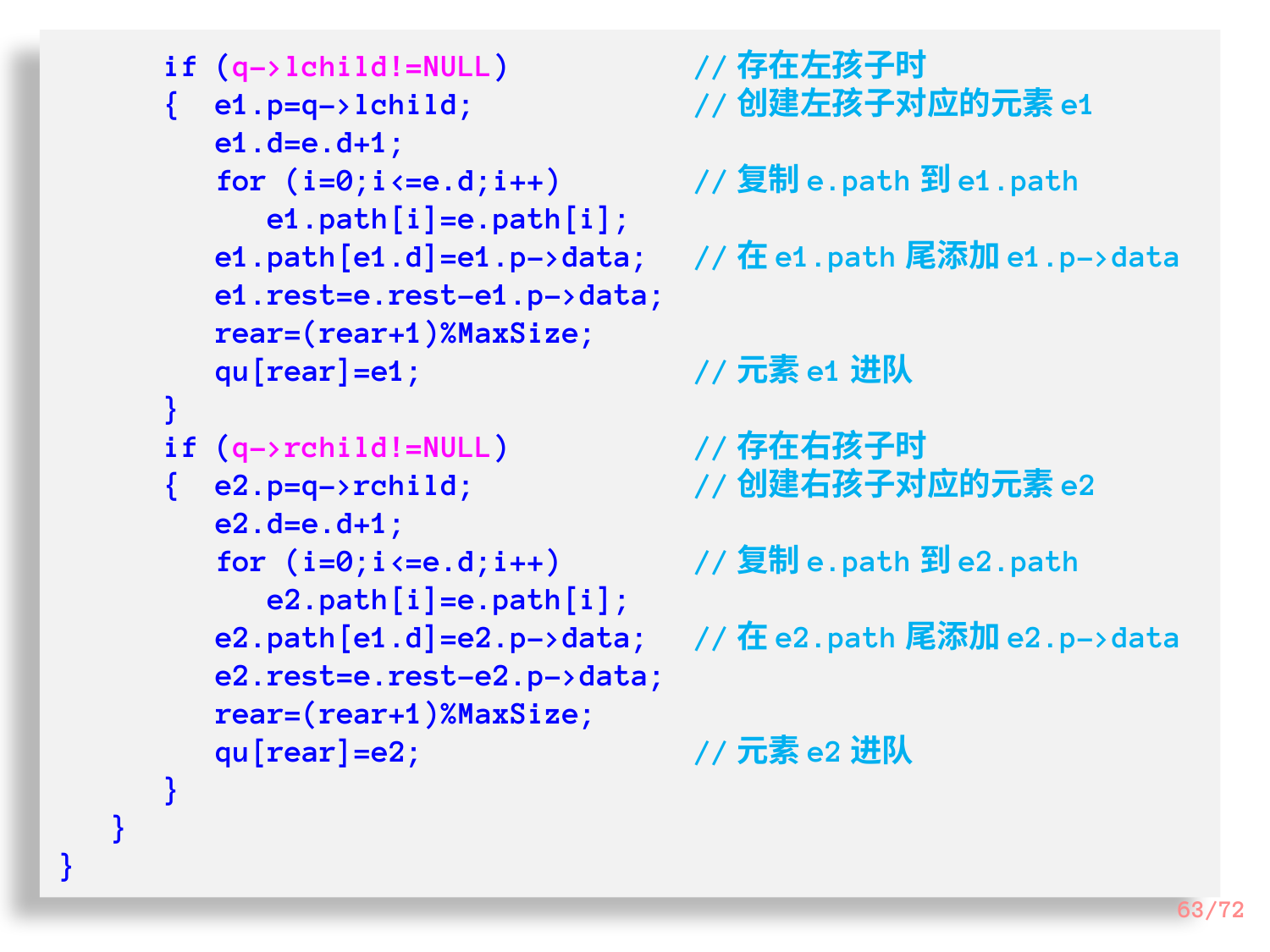

if (q->lchild!=NULL)		//存在左孩子时
      {  e1.p=q->lchild;		//创建左孩子对应的元素e1
         e1.d=e.d+1;
         for (i=0;i<=e.d;i++)	  	//复制e.path到e1.path
            e1.path[i]=e.path[i];
         e1.path[e1.d]=e1.p->data;	//在e1.path尾添加e1.p->data
         e1.rest=e.rest-e1.p->data;
         rear=(rear+1)%MaxSize;
         qu[rear]=e1;			//元素e1进队
      }
      if (q->rchild!=NULL)		//存在右孩子时
      {  e2.p=q->rchild;		//创建右孩子对应的元素e2
         e2.d=e.d+1;
         for (i=0;i<=e.d;i++)		//复制e.path到e2.path
            e2.path[i]=e.path[i];
         e2.path[e1.d]=e2.p->data;	//在e2.path尾添加e2.p->data
         e2.rest=e.rest-e2.p->data;
         rear=(rear+1)%MaxSize;
         qu[rear]=e2;			//元素e2进队
      }
   }
}
63/72